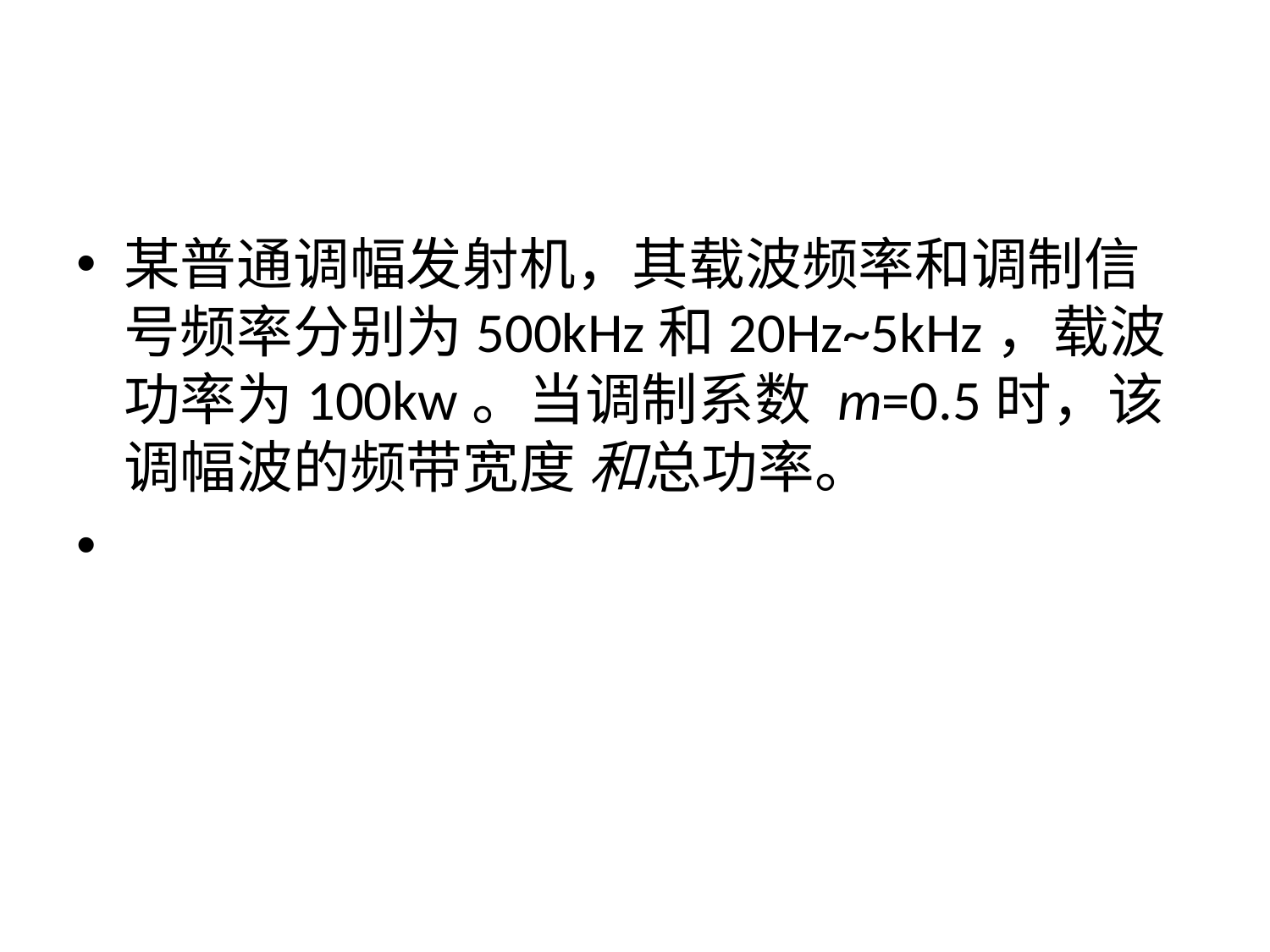

#
某普通调幅发射机，其载波频率和调制信号频率分别为500kHz和20Hz~5kHz，载波功率为100kw。当调制系数 m=0.5时，该调幅波的频带宽度 和总功率。